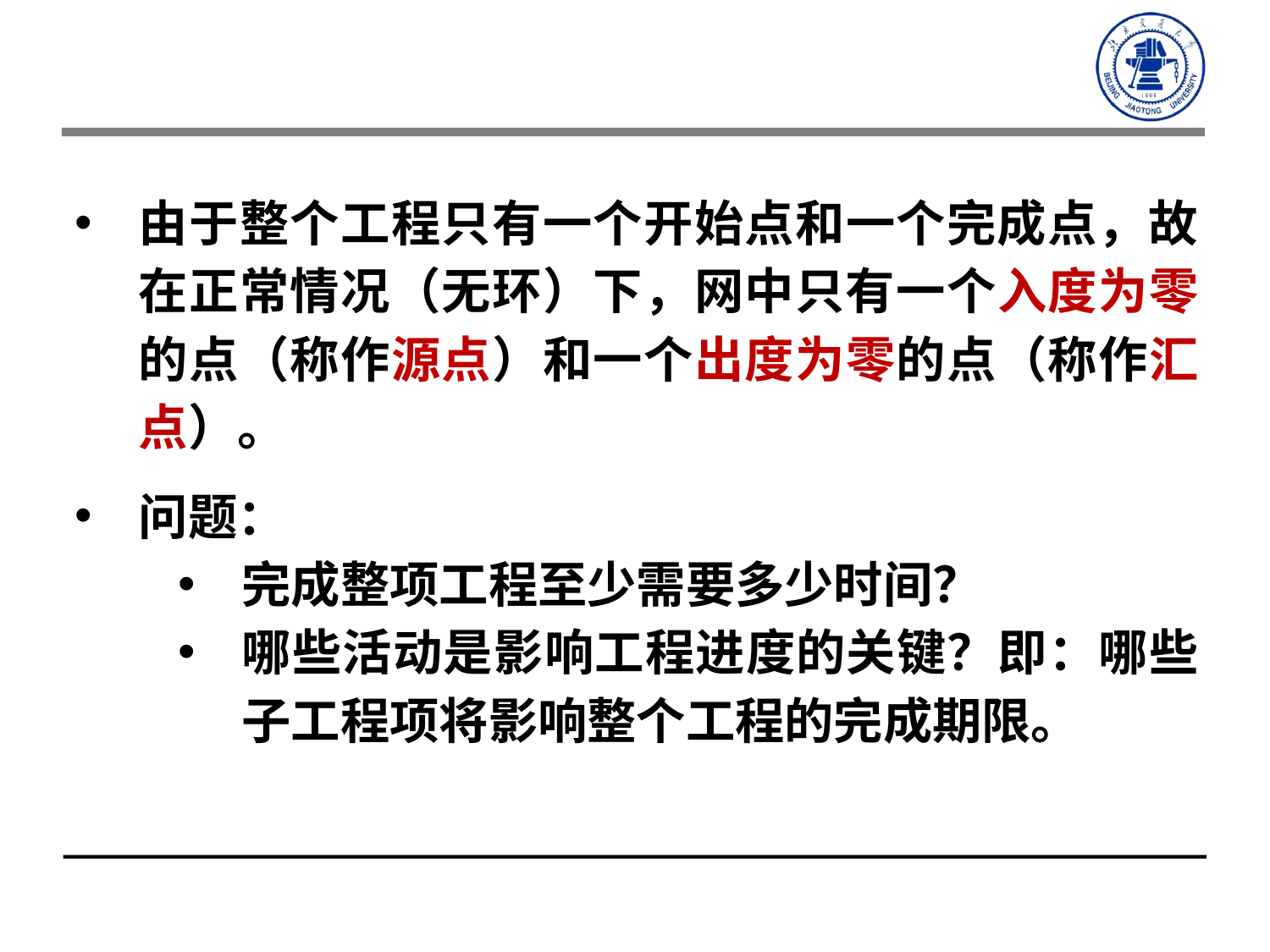

由于整个工程只有一个开始点和一个完成点，故在正常情况（无环）下，网中只有一个入度为零的点（称作源点）和一个出度为零的点（称作汇点）。
问题：
完成整项工程至少需要多少时间？
哪些活动是影响工程进度的关键？即：哪些子工程项将影响整个工程的完成期限。